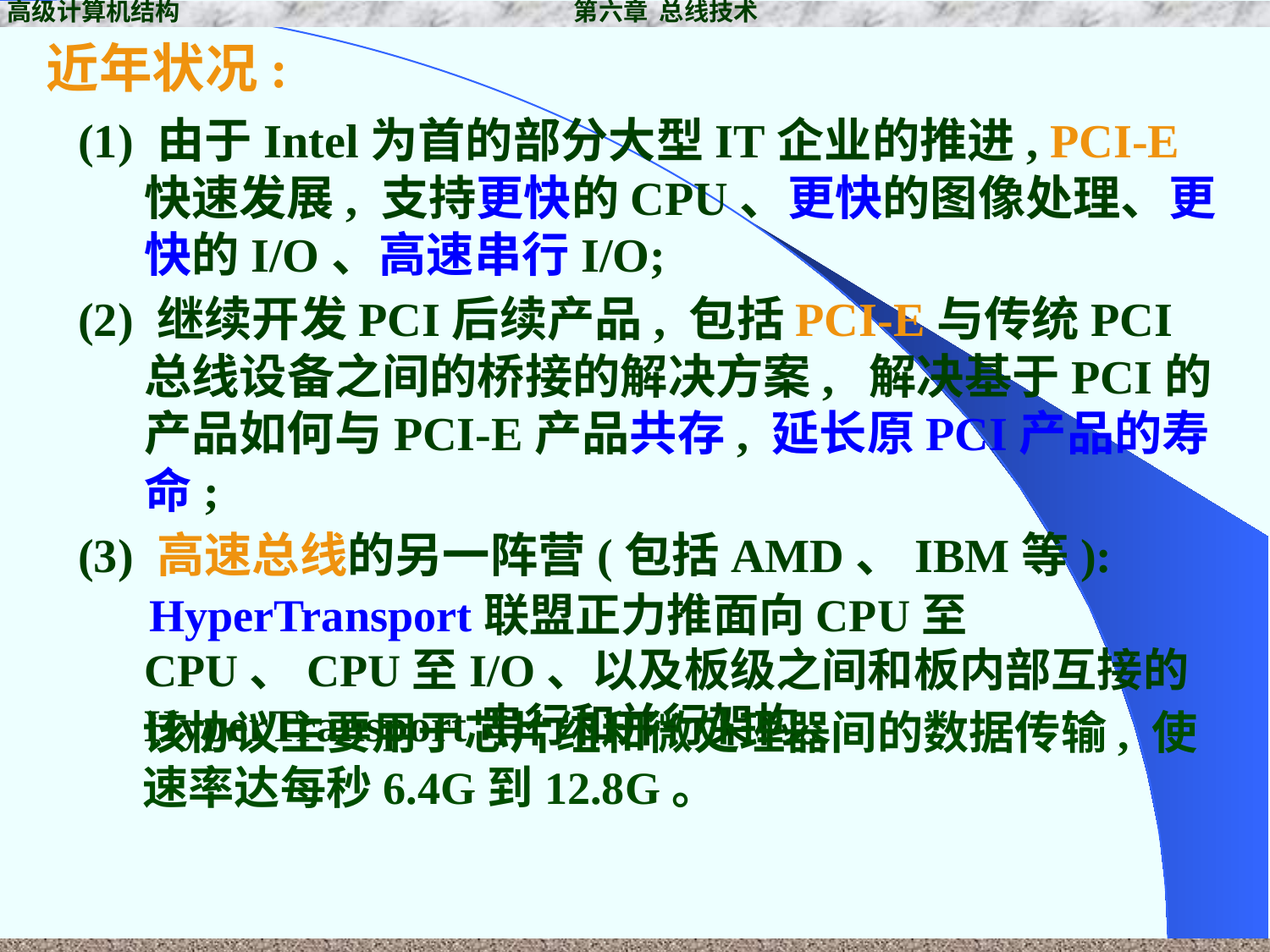

高级计算机结构                                                                     第六章  总线技术
近年状况:
(1) 由于Intel为首的部分大型IT企业的推进, PCI-E快速发展, 支持更快的CPU、更快的图像处理、更快的I/O、高速串行I/O;
(2) 继续开发PCI后续产品, 包括PCI-E与传统PCI总线设备之间的桥接的解决方案,  解决基于PCI的产品如何与PCI-E产品共存, 延长原PCI产品的寿命;
(3) 高速总线的另一阵营(包括AMD、IBM等):
      HyperTransport联盟正力推面向CPU至CPU、CPU至I/O、以及板级之间和板内部互接的HyperTransport串行和并行架构。
该协议主要用于芯片组和微处理器间的数据传输, 使速率达每秒6.4G到12.8G。